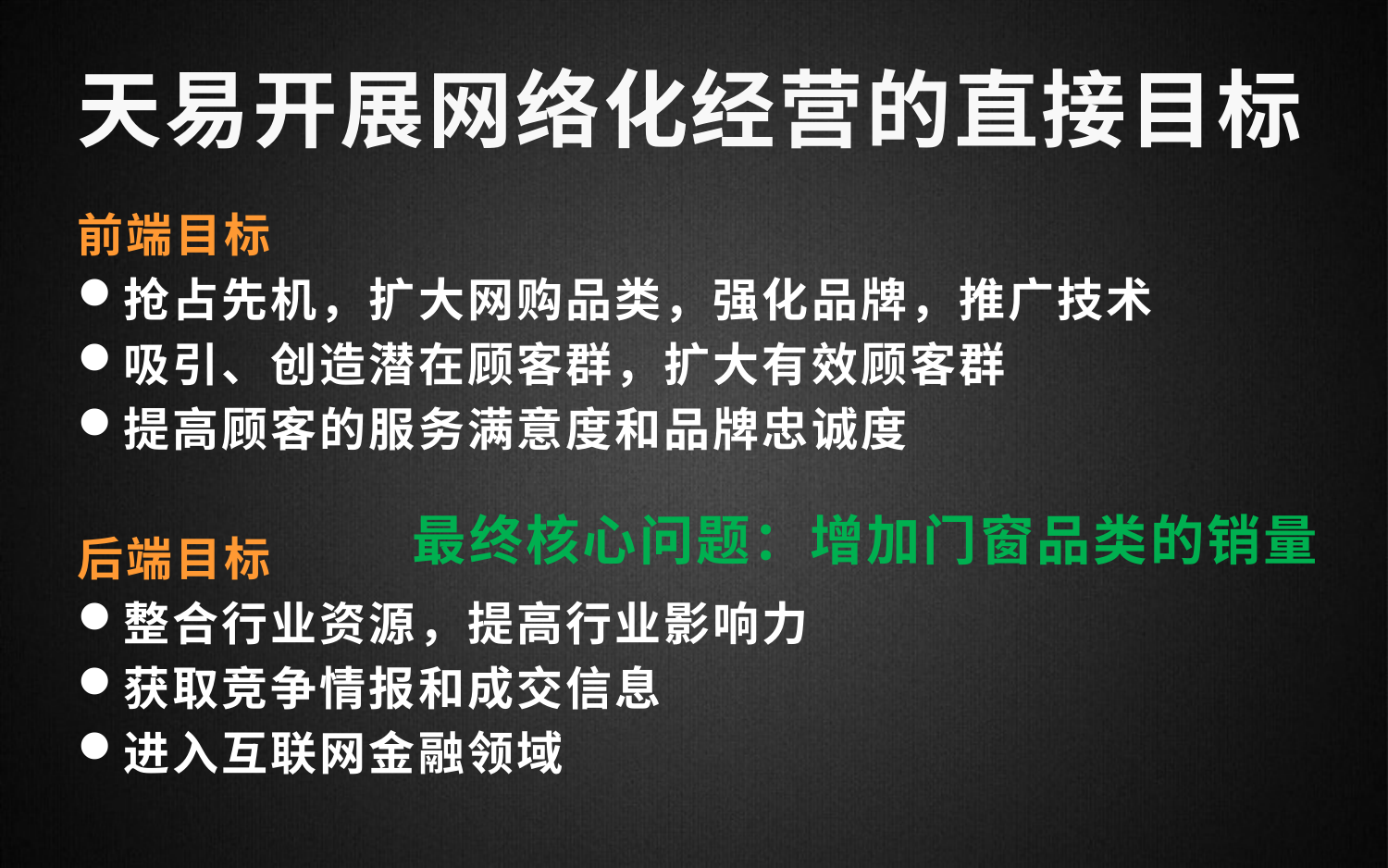

# 天易开展网络化经营的直接目标
前端目标
抢占先机，扩大网购品类，强化品牌，推广技术
吸引、创造潜在顾客群，扩大有效顾客群
提高顾客的服务满意度和品牌忠诚度

后端目标
整合行业资源，提高行业影响力
获取竞争情报和成交信息
进入互联网金融领域
最终核心问题：增加门窗品类的销量